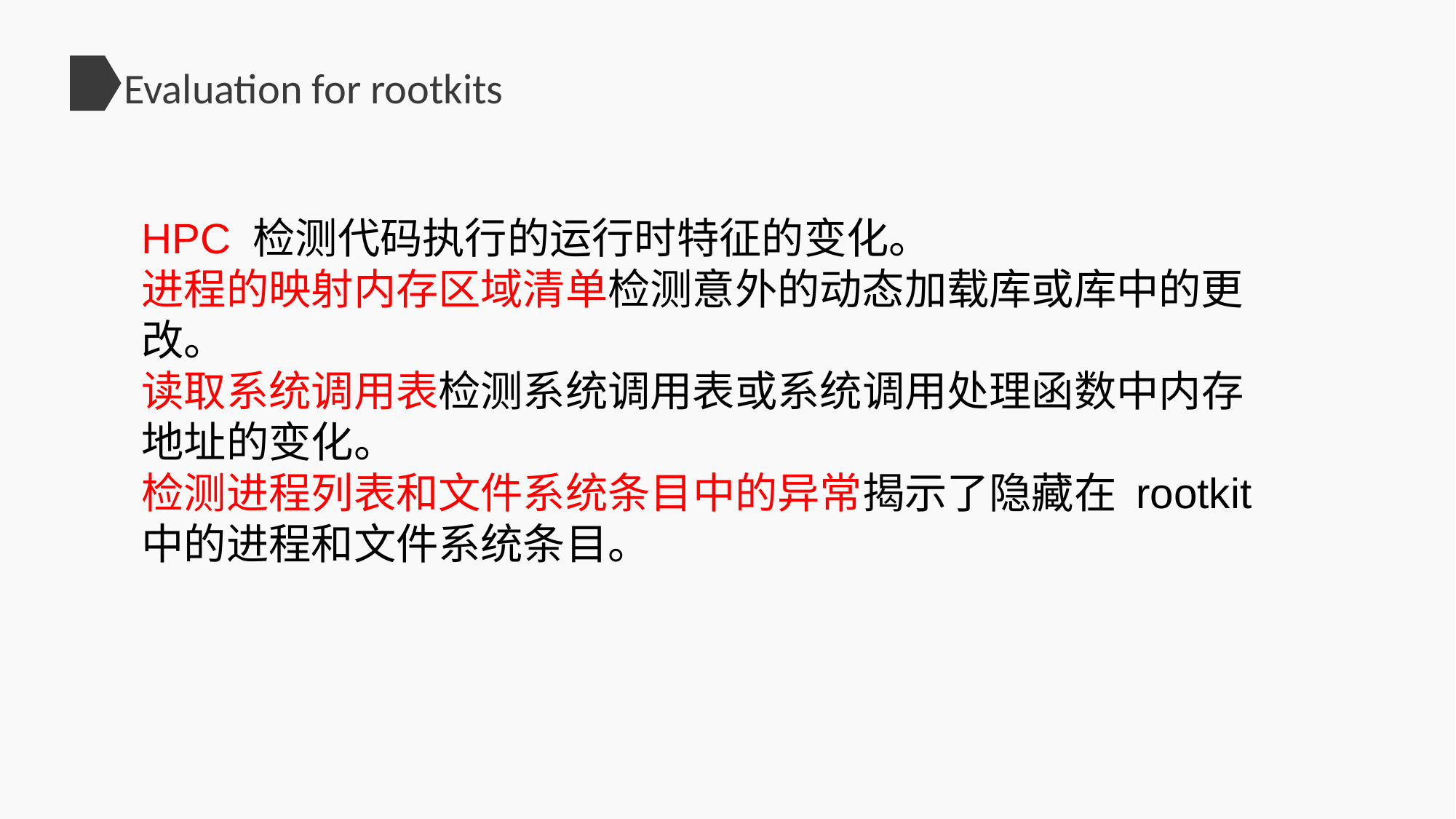

Evaluation for rootkits

HPC 检测代码执行的运行时特征的变化。
进程的映射内存区域清单检测意外的动态加载库或库中的更改。
读取系统调用表检测系统调用表或系统调用处理函数中内存地址的变化。
检测进程列表和文件系统条目中的异常揭示了隐藏在 rootkit 中的进程和文件系统条目。